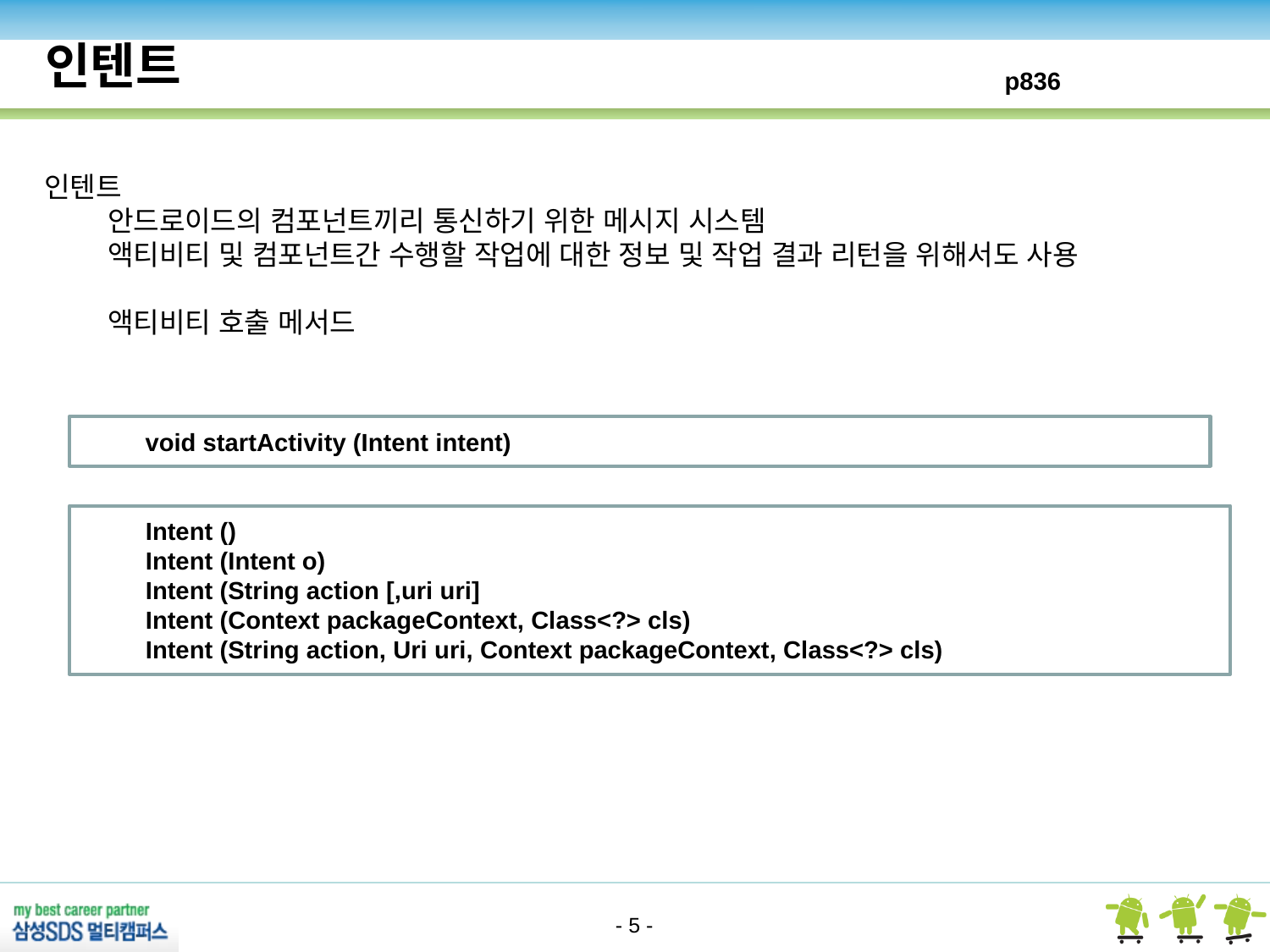

인텐트
p836

인텐트
안드로이드의 컴포넌트끼리 통신하기 위한 메시지 시스템
액티비티 및 컴포넌트간 수행할 작업에 대한 정보 및 작업 결과 리턴을 위해서도 사용

액티비티 호출 메서드
void startActivity (Intent intent)
Intent ()
Intent (Intent o)
Intent (String action [,uri uri]
Intent (Context packageContext, Class<?> cls)
Intent (String action, Uri uri, Context packageContext, Class<?> cls)

- 5 -